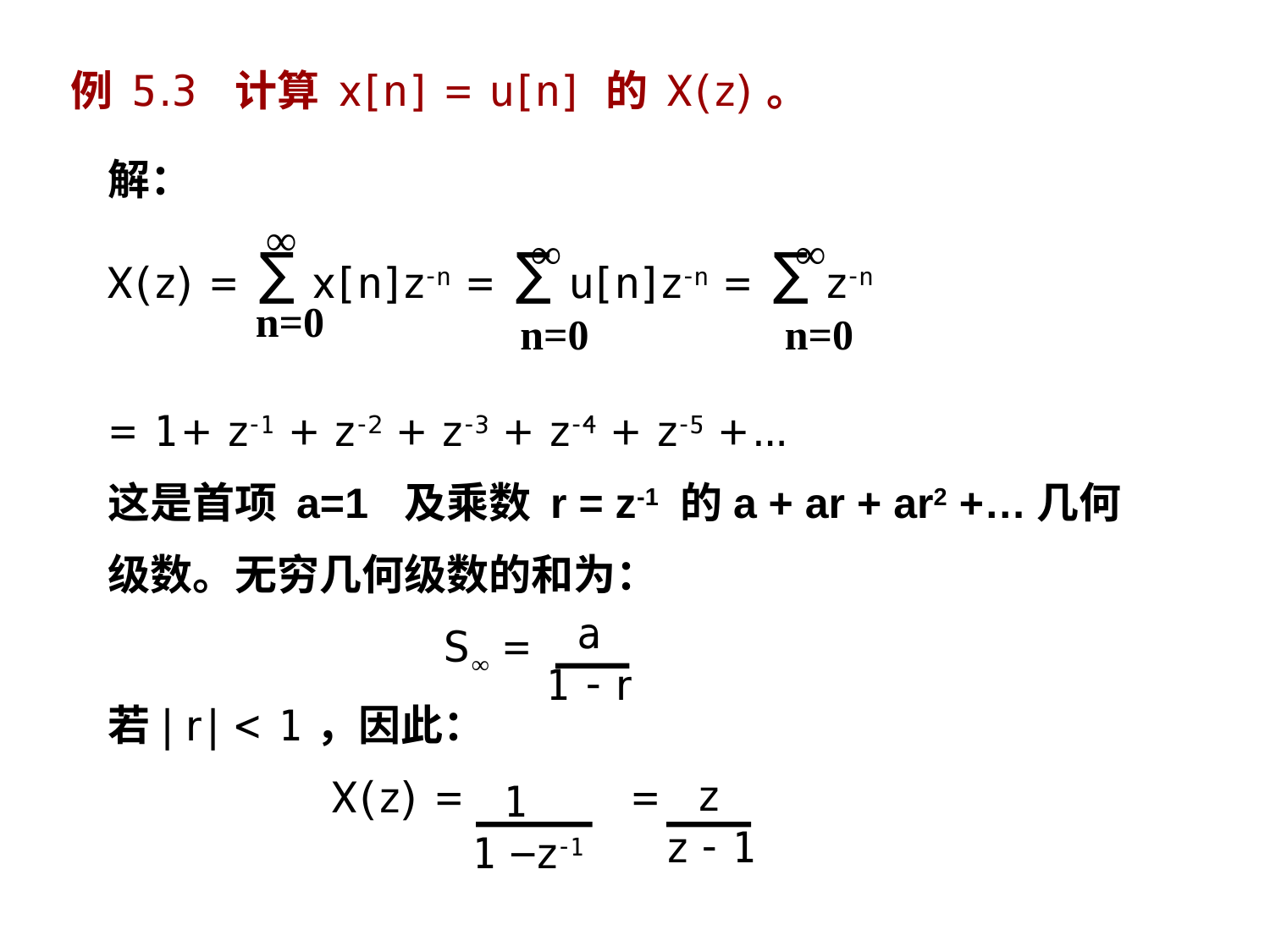

例 5.3  计算 x[n] = u[n] 的 X(z)。
解：
X(z) = ∑ x[n]z-n = ∑ u[n]z-n = ∑ z-n

= 1+ z-1 + z-2 + z-3 + z-4 + z-5 +…
这是首项 a=1 及乘数 r = z-1 的a + ar + ar2 +…几何
级数。无穷几何级数的和为：
                           S∞ =
若|r|< 1，因此：
                  X(z) =             =
 ∞
n=0
 ∞
n=0
 ∞
n=0
   a
1 - r

   z
z - 1
   1
1 –z-1